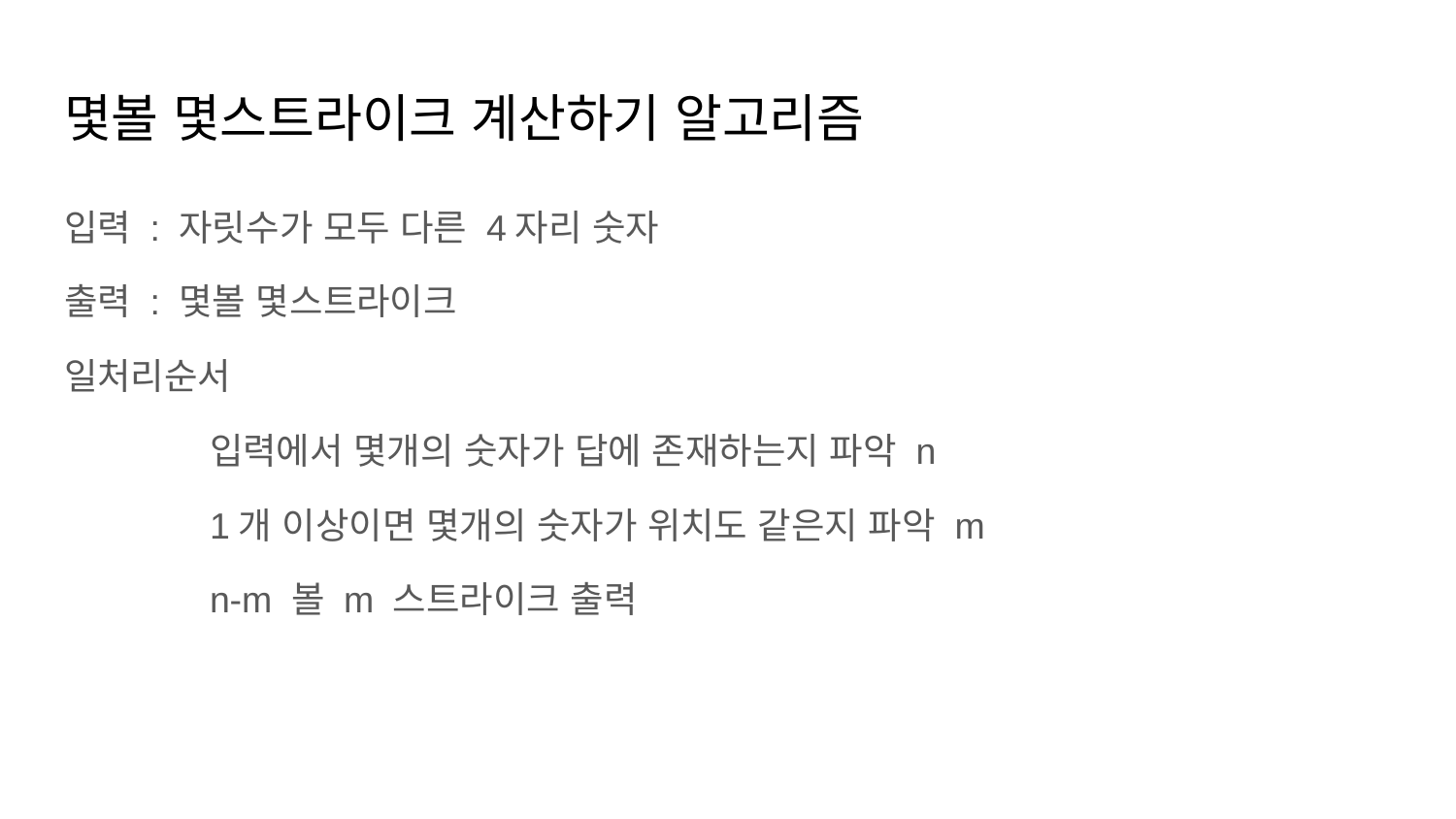

# 몇볼 몇스트라이크 계산하기 알고리즘
입력 : 자릿수가 모두 다른 4자리 숫자
출력 : 몇볼 몇스트라이크
일처리순서
	입력에서 몇개의 숫자가 답에 존재하는지 파악 n
	1개 이상이면 몇개의 숫자가 위치도 같은지 파악 m
	n-m 볼 m 스트라이크 출력